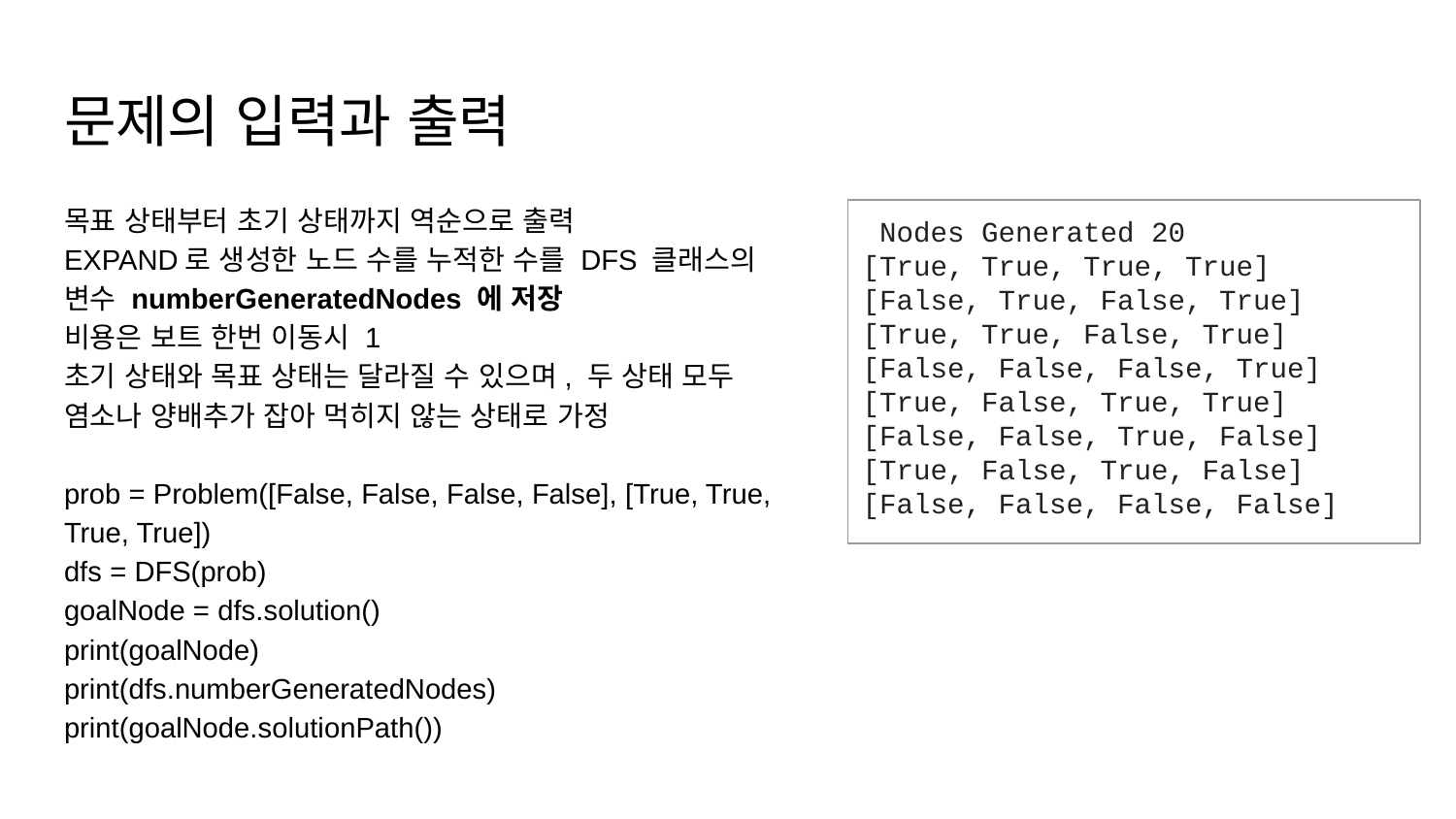

# 문제의 입력과 출력
목표 상태부터 초기 상태까지 역순으로 출력
EXPAND로 생성한 노드 수를 누적한 수를 DFS 클래스의 변수 numberGeneratedNodes 에 저장
비용은 보트 한번 이동시 1
초기 상태와 목표 상태는 달라질 수 있으며, 두 상태 모두 염소나 양배추가 잡아 먹히지 않는 상태로 가정

prob = Problem([False, False, False, False], [True, True, True, True])
dfs = DFS(prob)
goalNode = dfs.solution()
print(goalNode)
print(dfs.numberGeneratedNodes)
print(goalNode.solutionPath())

 Nodes Generated 20
[True, True, True, True]
[False, True, False, True]
[True, True, False, True]
[False, False, False, True]
[True, False, True, True]
[False, False, True, False]
[True, False, True, False]
[False, False, False, False]